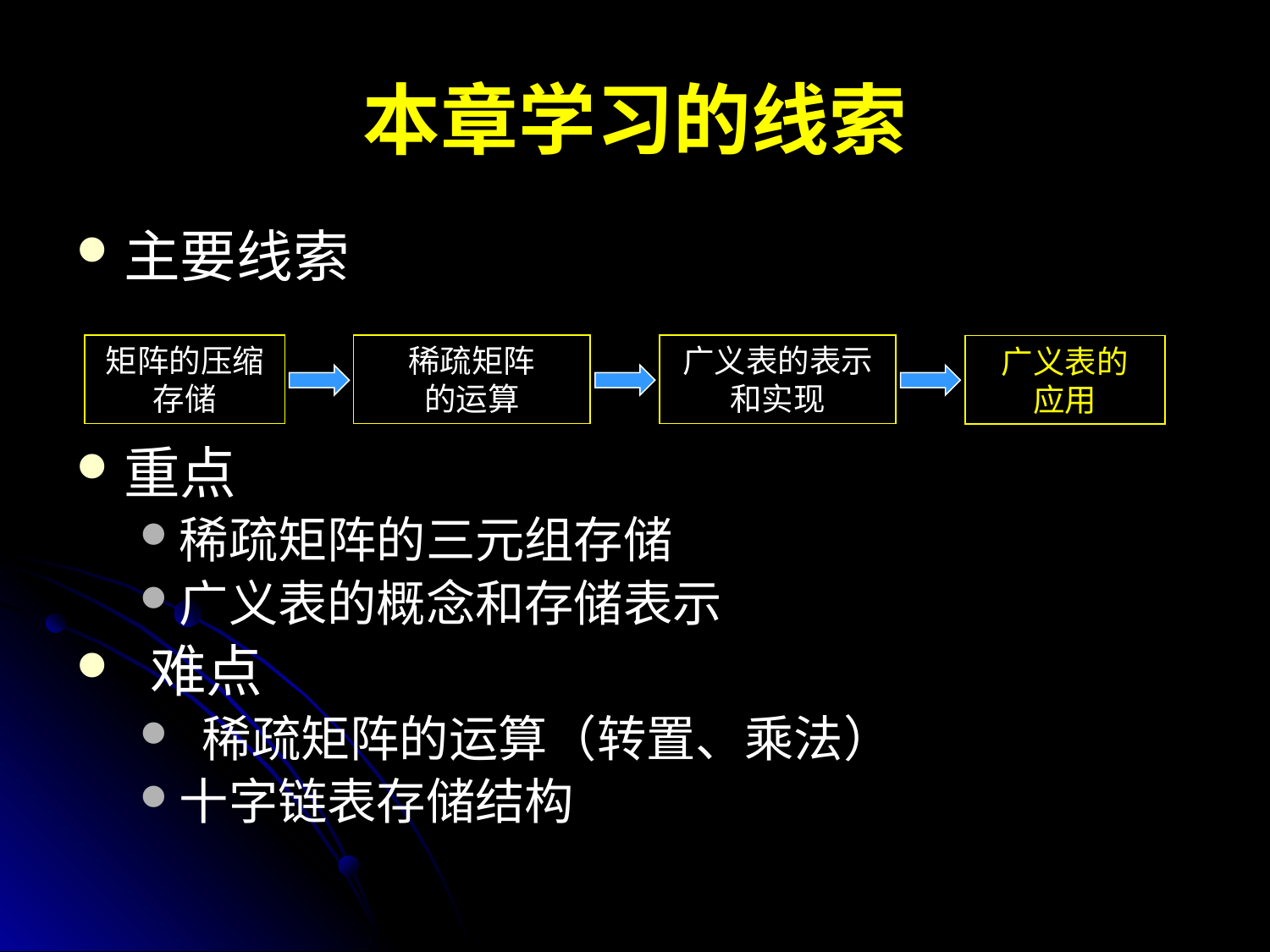

# 本章学习的线索
主要线索

重点
稀疏矩阵的三元组存储
广义表的概念和存储表示
 难点
 稀疏矩阵的运算（转置、乘法）
十字链表存储结构
矩阵的压缩存储
稀疏矩阵
的运算
广义表的表示和实现
广义表的
应用